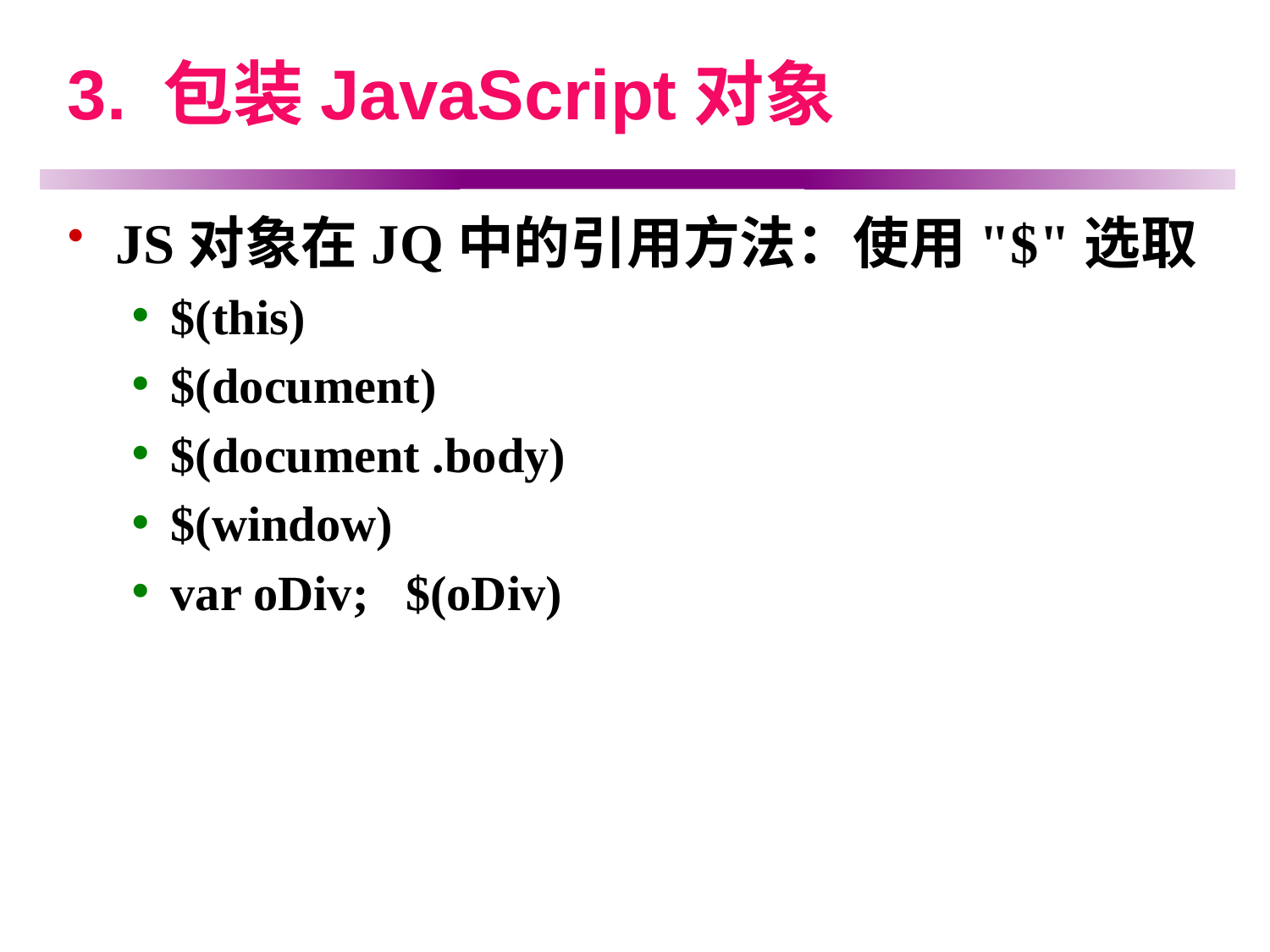

# 3. 包装JavaScript对象
JS对象在JQ中的引用方法：使用"$"选取
$(this)
$(document)
$(document .body)
$(window)
var oDiv;   $(oDiv)